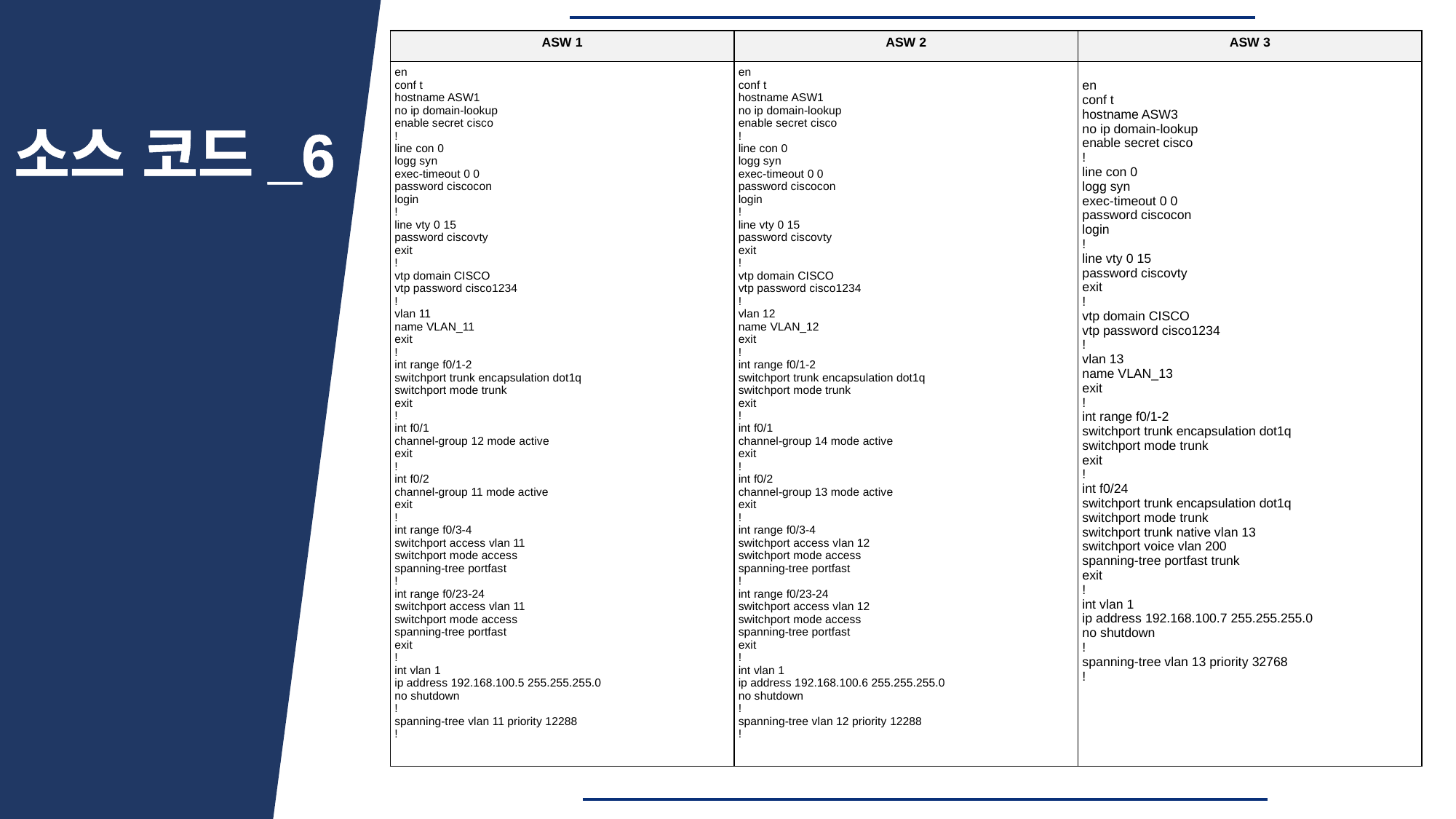

| ASW 1 | ASW 2 | ASW 3 |
| --- | --- | --- |
| en conf t hostname ASW1 no ip domain-lookup enable secret cisco ! line con 0 logg syn exec-timeout 0 0 password ciscocon login ! line vty 0 15 password ciscovty exit ! vtp domain CISCO vtp password cisco1234 ! vlan 11 name VLAN\_11 exit ! int range f0/1-2 switchport trunk encapsulation dot1q switchport mode trunk exit ! int f0/1 channel-group 12 mode active exit ! int f0/2 channel-group 11 mode active exit ! int range f0/3-4 switchport access vlan 11 switchport mode access spanning-tree portfast ! int range f0/23-24 switchport access vlan 11 switchport mode access spanning-tree portfast exit ! int vlan 1 ip address 192.168.100.5 255.255.255.0 no shutdown ! spanning-tree vlan 11 priority 12288 ! | en conf t hostname ASW1 no ip domain-lookup enable secret cisco ! line con 0 logg syn exec-timeout 0 0 password ciscocon login ! line vty 0 15 password ciscovty exit ! vtp domain CISCO vtp password cisco1234 ! vlan 12 name VLAN\_12 exit ! int range f0/1-2 switchport trunk encapsulation dot1q switchport mode trunk exit ! int f0/1 channel-group 14 mode active exit ! int f0/2 channel-group 13 mode active exit ! int range f0/3-4 switchport access vlan 12 switchport mode access spanning-tree portfast ! int range f0/23-24 switchport access vlan 12 switchport mode access spanning-tree portfast exit ! int vlan 1 ip address 192.168.100.6 255.255.255.0 no shutdown ! spanning-tree vlan 12 priority 12288 ! | en conf t hostname ASW3 no ip domain-lookup enable secret cisco ! line con 0 logg syn exec-timeout 0 0 password ciscocon login ! line vty 0 15 password ciscovty exit ! vtp domain CISCO vtp password cisco1234 ! vlan 13 name VLAN\_13 exit ! int range f0/1-2 switchport trunk encapsulation dot1q switchport mode trunk exit ! int f0/24 switchport trunk encapsulation dot1q switchport mode trunk switchport trunk native vlan 13 switchport voice vlan 200 spanning-tree portfast trunk exit ! int vlan 1 ip address 192.168.100.7 255.255.255.0 no shutdown ! spanning-tree vlan 13 priority 32768 ! |
소스 코드_6